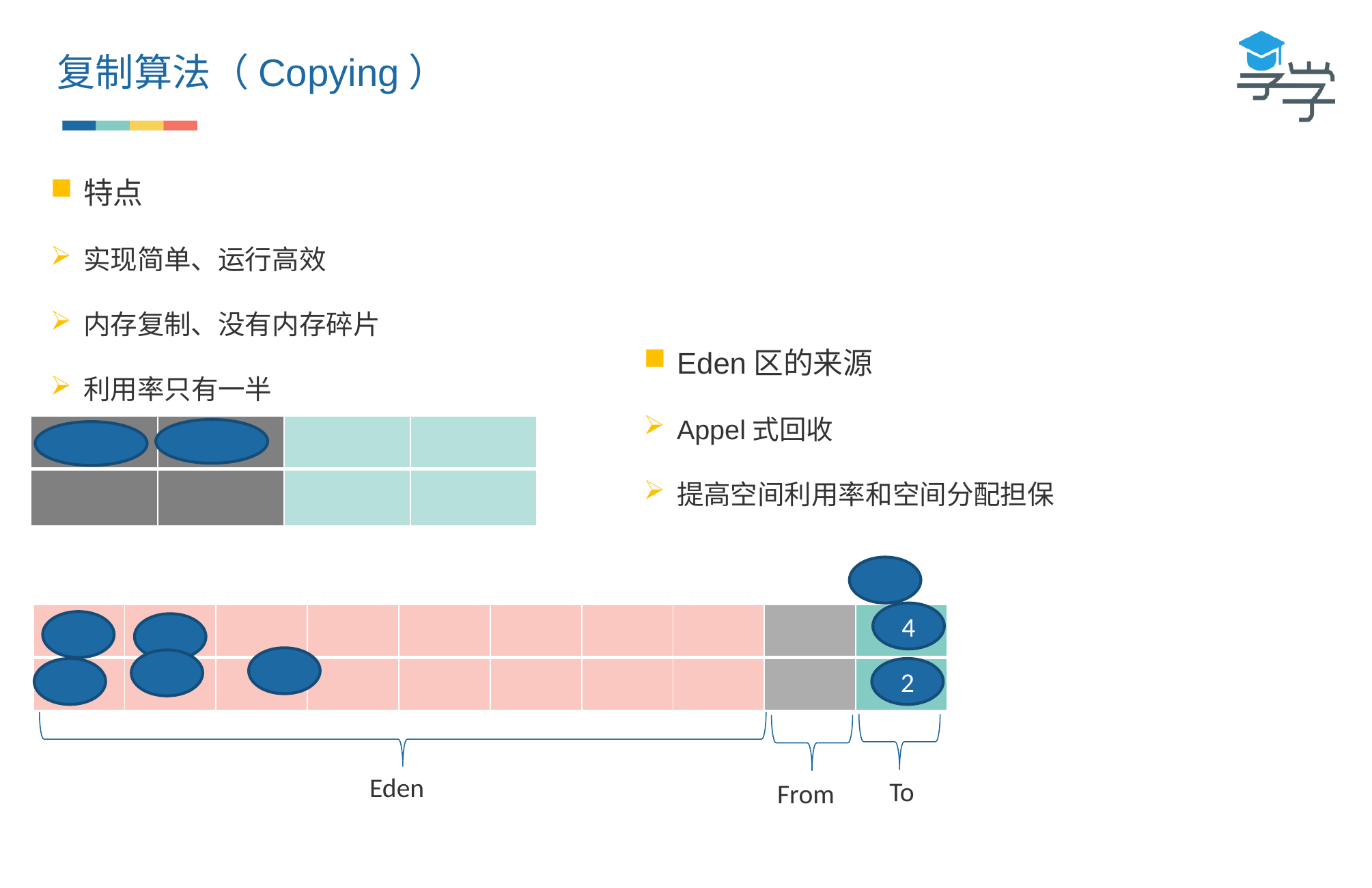

复制算法（Copying）

特点
实现简单、运行高效
内存复制、没有内存碎片
利用率只有一半
Eden区的来源
Appel式回收
提高空间利用率和空间分配担保

|  |  |  |  |
| --- | --- | --- | --- |
|  |  |  |  |

4
|  |  |  |  |  |  |  |  |  |  |
| --- | --- | --- | --- | --- | --- | --- | --- | --- | --- |
|  |  |  |  |  |  |  |  |  |  |

2

Eden
To
From